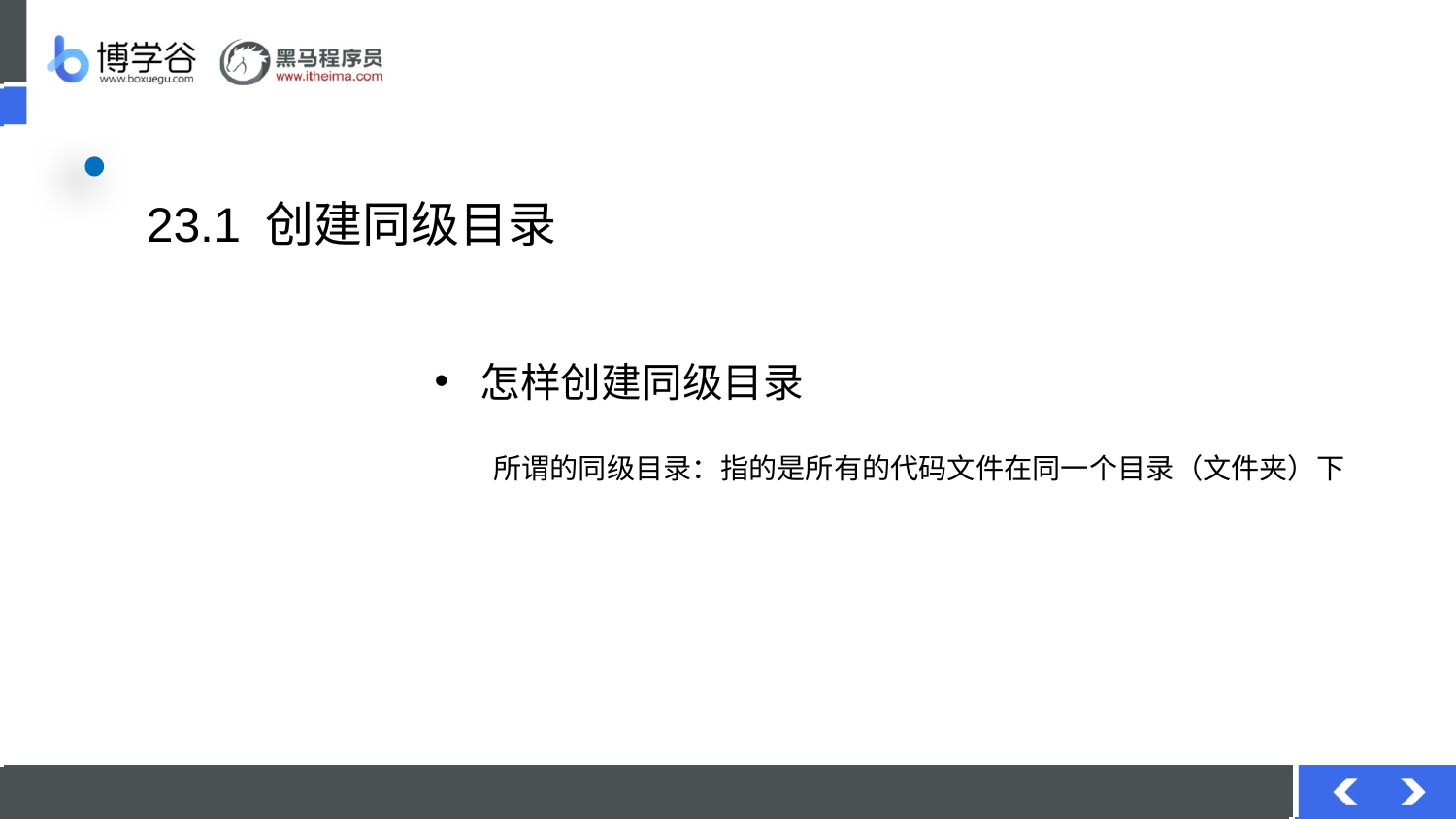

# 23.1 创建同级目录
怎样创建同级目录
所谓的同级目录：指的是所有的代码文件在同一个目录（文件夹）下